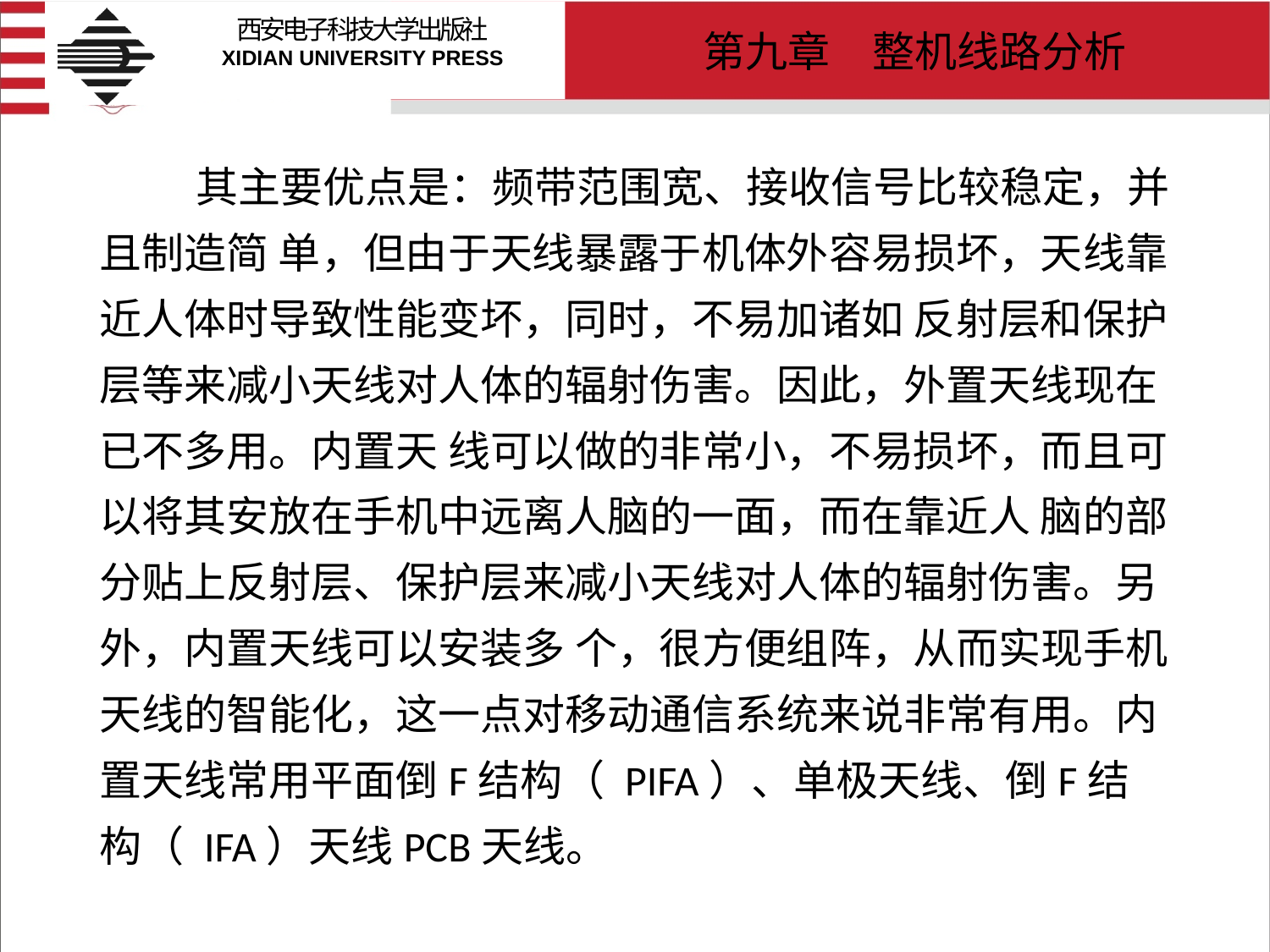

# 其主要优点是：频带范围宽、接收信号比较稳定，并且制造简 单，但由于天线暴露于机体外容易损坏，天线靠近人体时导致性能变坏，同时，不易加诸如 反射层和保护层等来减小天线对人体的辐射伤害。因此，外置天线现在已不多用。内置天 线可以做的非常小，不易损坏，而且可以将其安放在手机中远离人脑的一面，而在靠近人 脑的部分贴上反射层、保护层来减小天线对人体的辐射伤害。另外，内置天线可以安装多 个，很方便组阵，从而实现手机天线的智能化，这一点对移动通信系统来说非常有用。内 置天线常用平面倒F结构（ PIFA）、单极天线、倒F结构（ IFA）天线PCB天线。